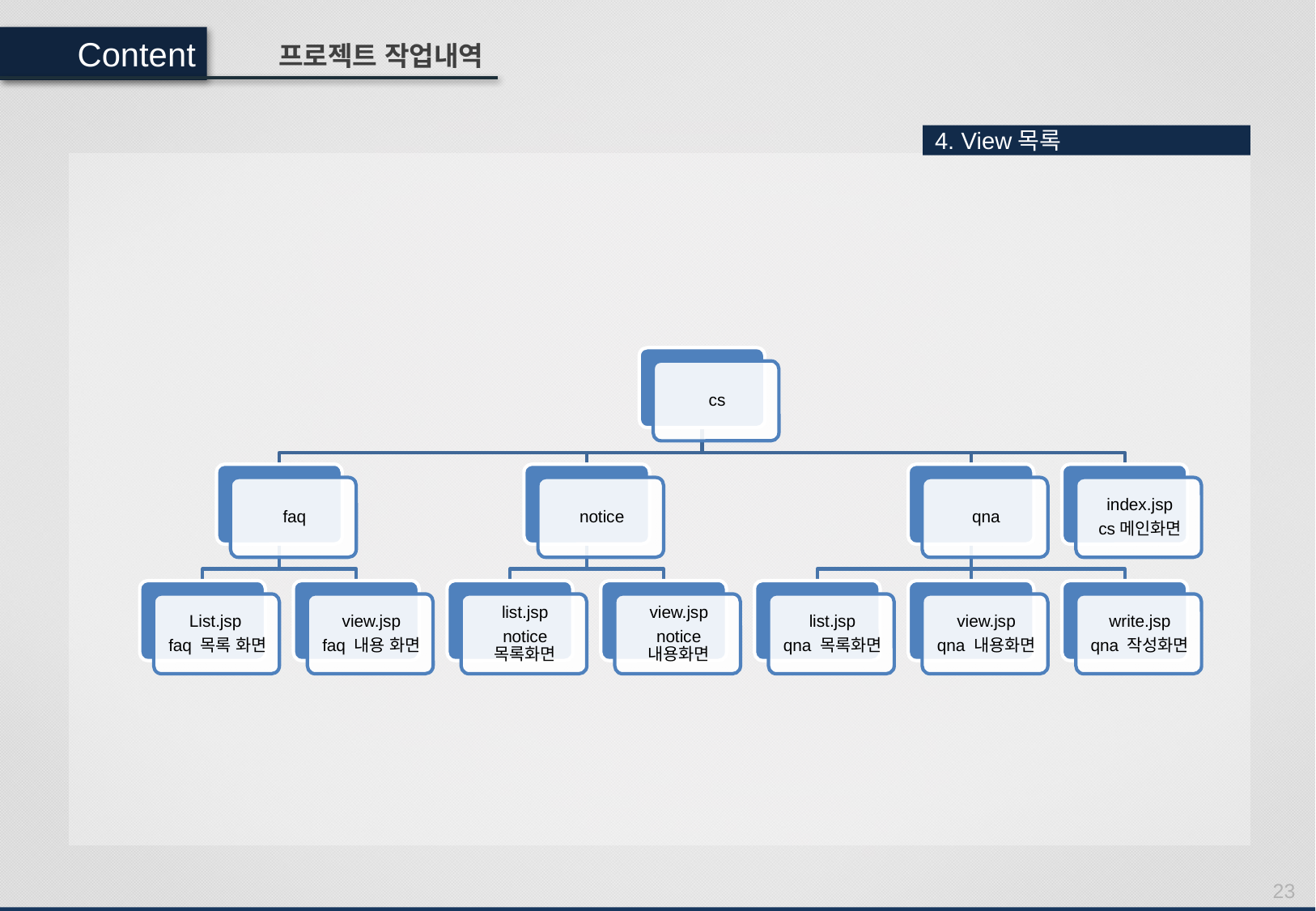

Content
프로젝트 작업내역
4. View목록

cs
faq
List.jsp
faq 목록 화면
view.jsp
faq 내용 화면
notice
list.jsp
notice 목록화면
view.jsp
notice 내용화면
qna
list.jsp
qna 목록화면
view.jsp
qna 내용화면
write.jsp
qna 작성화면
index.jsp
cs메인화면
23